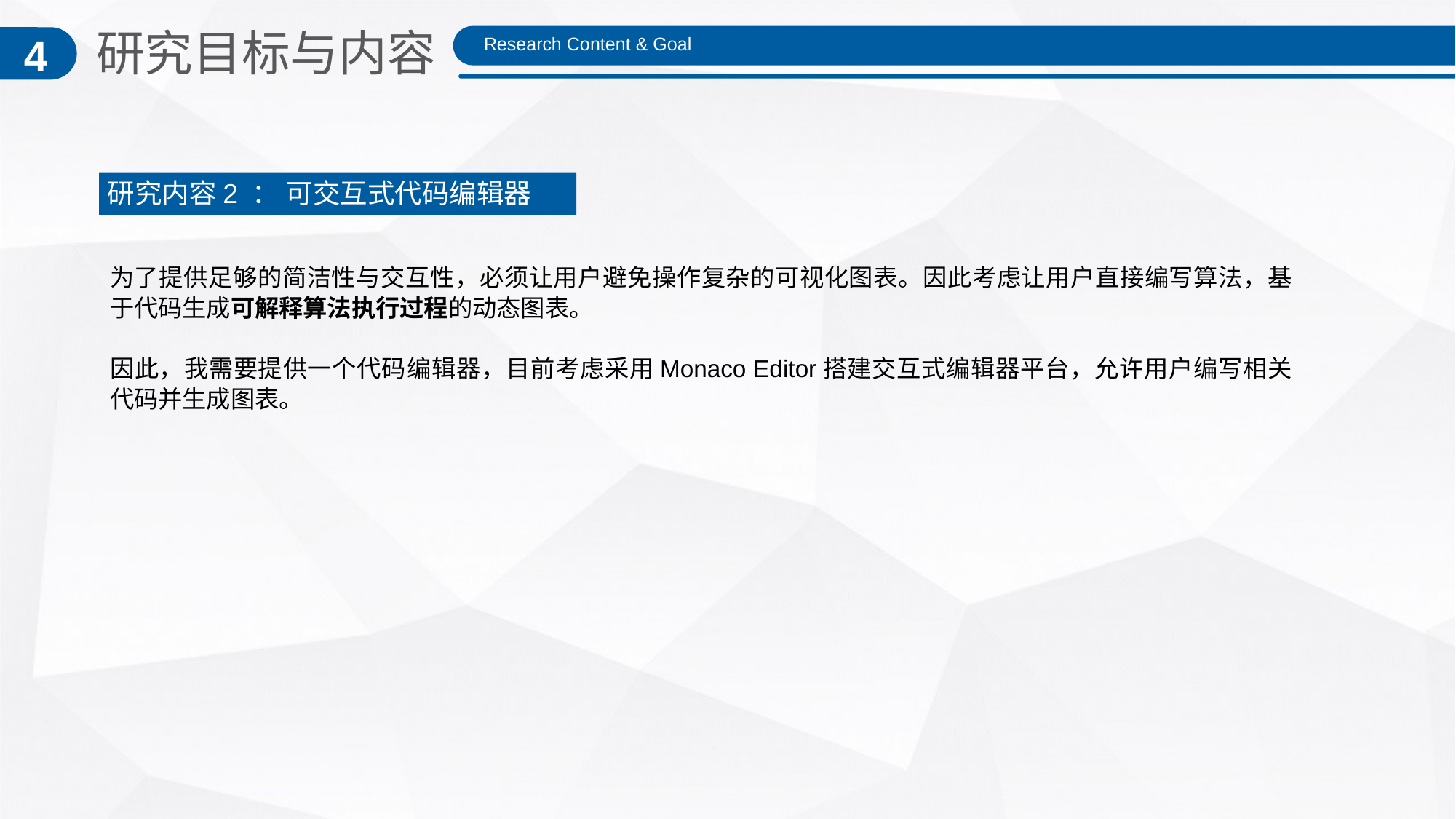

研究目标与内容
4

Research Content & Goal

研究内容2 ： 可交互式代码编辑器

为了提供足够的简洁性与交互性，必须让用户避免操作复杂的可视化图表。因此考虑让用户直接编写算法，基于代码生成可解释算法执行过程的动态图表。

因此，我需要提供一个代码编辑器，目前考虑采用Monaco Editor搭建交互式编辑器平台，允许用户编写相关代码并生成图表。